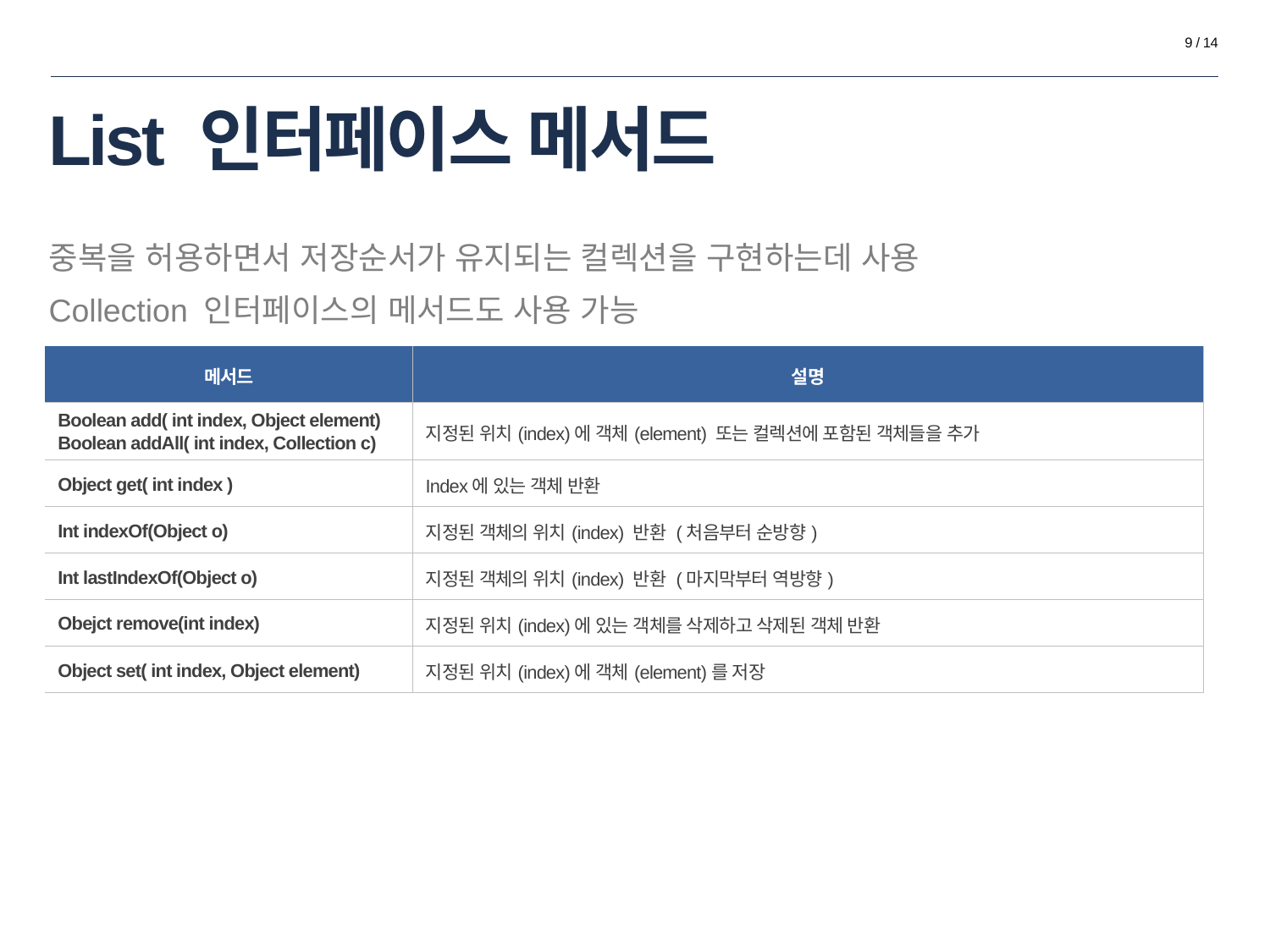

9 / 14
# List 인터페이스 메서드
중복을 허용하면서 저장순서가 유지되는 컬렉션을 구현하는데 사용
Collection 인터페이스의 메서드도 사용 가능
| 메서드 | 설명 |
| --- | --- |
| Boolean add( int index, Object element) Boolean addAll( int index, Collection c) | 지정된 위치(index)에 객체(element) 또는 컬렉션에 포함된 객체들을 추가 |
| Object get( int index ) | Index에 있는 객체 반환 |
| Int indexOf(Object o) | 지정된 객체의 위치(index) 반환 (처음부터 순방향) |
| Int lastIndexOf(Object o) | 지정된 객체의 위치(index) 반환 (마지막부터 역방향) |
| Obejct remove(int index) | 지정된 위치(index)에 있는 객체를 삭제하고 삭제된 객체 반환 |
| Object set( int index, Object element) | 지정된 위치(index)에 객체(element)를 저장 |